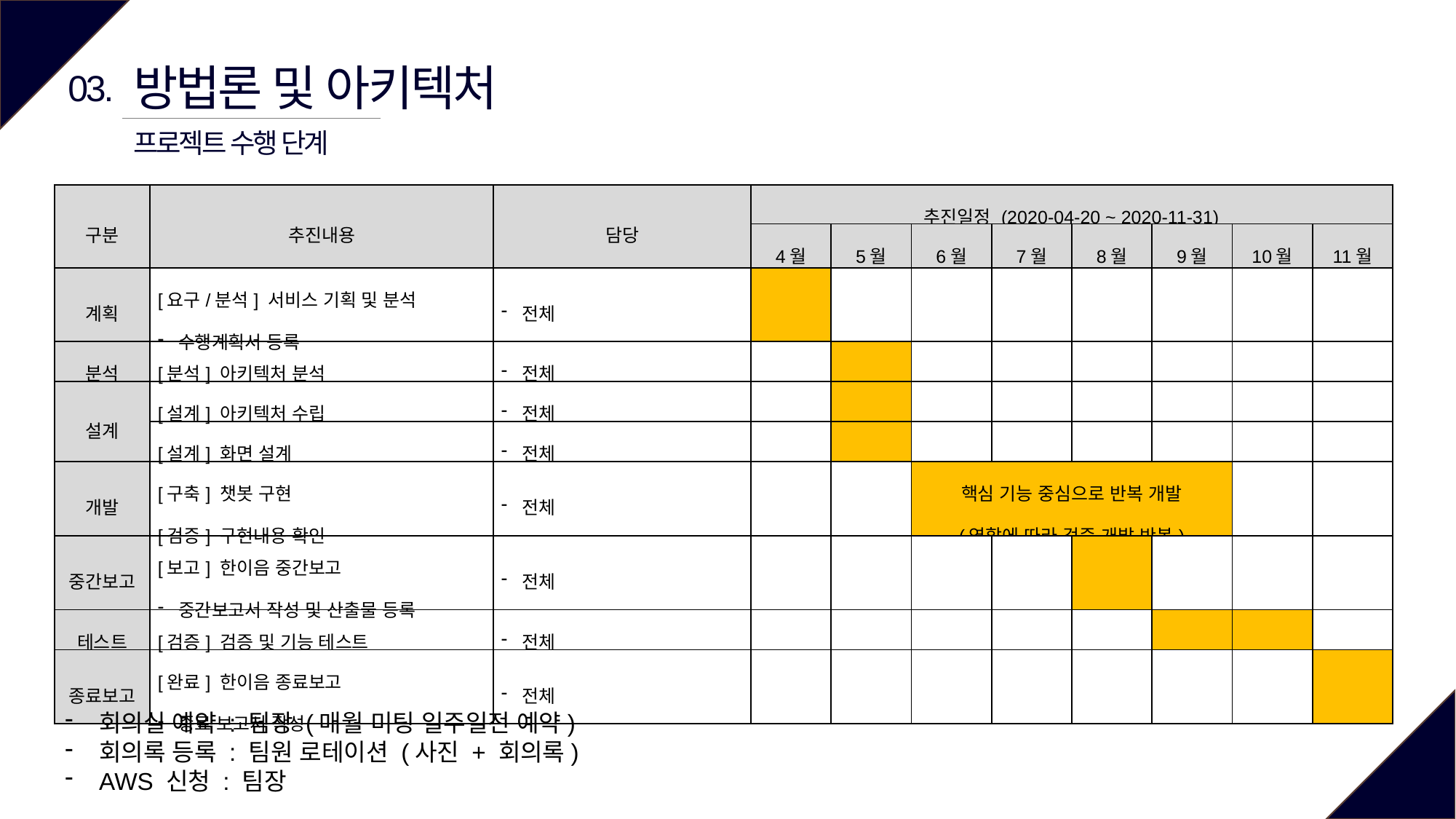

방법론 및 아키텍처
03.
프로젝트 수행 단계
| 구분 | 추진내용 | 담당 | 추진일정 (2020-04-20 ~ 2020-11-31) |  |  |  |  |  |  |  |
| --- | --- | --- | --- | --- | --- | --- | --- | --- | --- | --- |
|  |  |  | 4월 | 5월 | 6월 | 7월 | 8월 | 9월 | 10월 | 11월 |
| 계획 | [요구/분석] 서비스 기획 및 분석 수행계획서 등록 | 전체 |  |  |  |  |  |  |  |  |
| 분석 | [분석] 아키텍처 분석 | 전체 |  |  |  |  |  |  |  |  |
| 설계 | [설계] 아키텍처 수립 | 전체 |  |  |  |  |  |  |  |  |
|  | [설계] 화면 설계 | 전체 |  |  |  |  |  |  |  |  |
| 개발 | [구축] 챗봇 구현 [검증] 구현내용 확인 | 전체 |  |  | 핵심 기능 중심으로 반복 개발 (역할에 따라 검증 개발 반복) |  |  |  |  |  |
| 중간보고 | [보고] 한이음 중간보고 중간보고서 작성 및 산출물 등록 | 전체 |  |  |  |  |  |  |  |  |
| 테스트 | [검증] 검증 및 기능 테스트 | 전체 |  |  |  |  |  |  |  |  |
| 종료보고 | [완료] 한이음 종료보고 종료 보고서 작성 | 전체 |  |  |  |  |  |  |  |  |
회의실 예약 : 팀장 (매월 미팅 일주일전 예약)
회의록 등록 : 팀원 로테이션 (사진 + 회의록)
AWS 신청 : 팀장